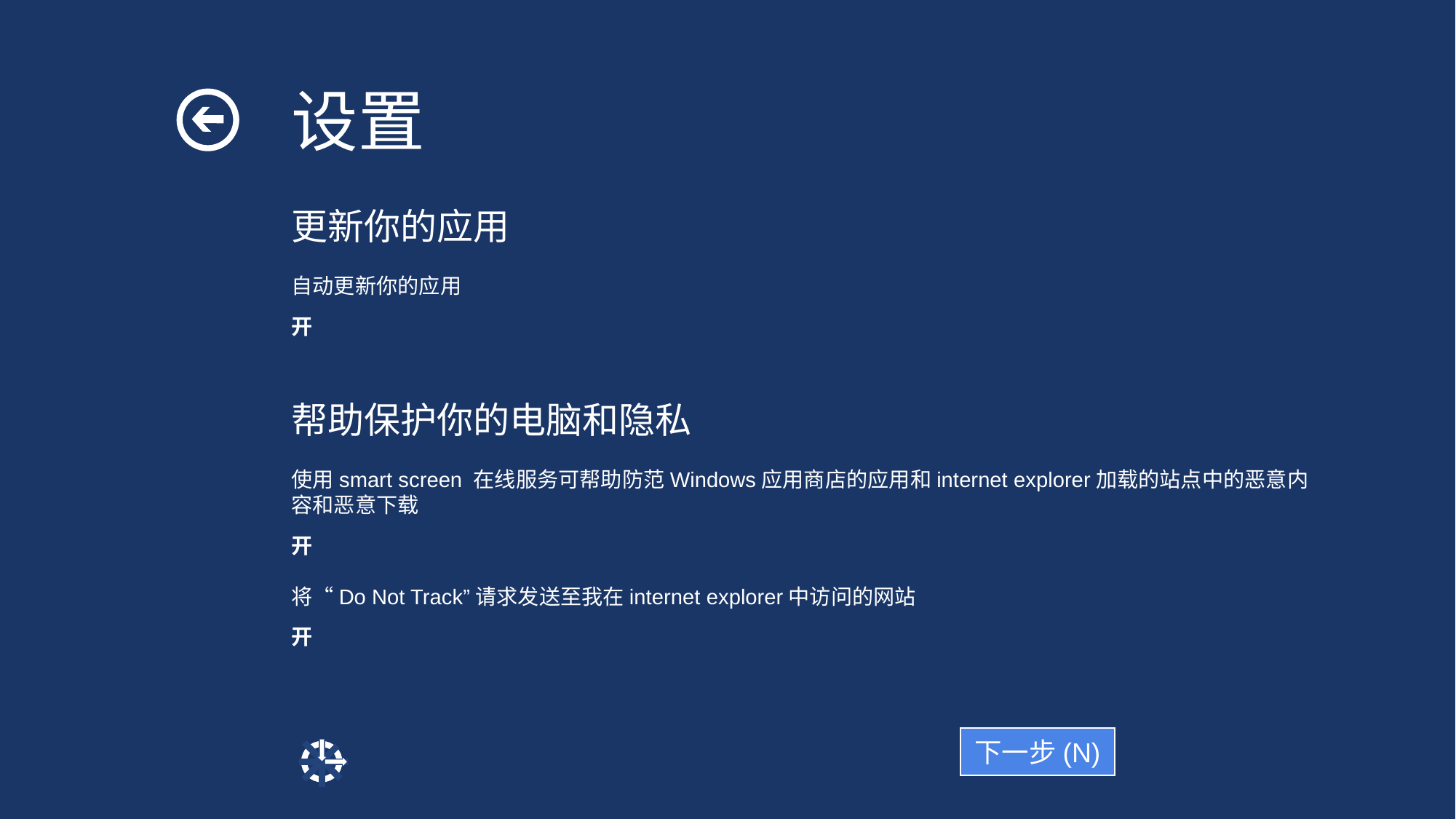

设置
设置
设置

从Microsoft™️和其他服务共享信息
在线查询解决办法
更新你的应用
使用bing在Windows search中获取搜索建议和web结果，并让Microsoft使用我的搜索历史记录、位置和一些账户信息是我的体验个性化
使用Windows错误报告在线查询问题的解决办法
自动更新你的应用
开
开
开
在internet explorer中，使用页预测功能来预加载页，该操作将我的浏览历史记录发送给Microsoft
使用internet explore兼容性列表来帮助改我对一些网站的体验
开
开
帮助保护你的电脑和隐私
帮助改进Microsoft™️产品和服务
允许应用使用我的名字和用户头像
使用smart screen 在线服务可帮助防范Windows应用商店的应用和internet explorer加载的站点中的恶意内容和恶意下载
开
使用位置感知应用是想Microsoft发送一些位置数据
允许Windows和应用从Windows位置平台请求我所在的位置
开
开
开
将“Do Not Track”请求发送至我在internet explorer中访问的网站
在参与用户体验改善计划期间，想Microsoft发送有关我如何使用电脑的星系
在Windows defender已启用时，通过向Microsoft主动保护服务发送信息和文件来获得更好的保护，以免受恶意软件的威胁
开
开
开
在参与帮助体验改善期间，想Microsoft发送有关我如何使用帮助的信息
开
下一步(N)